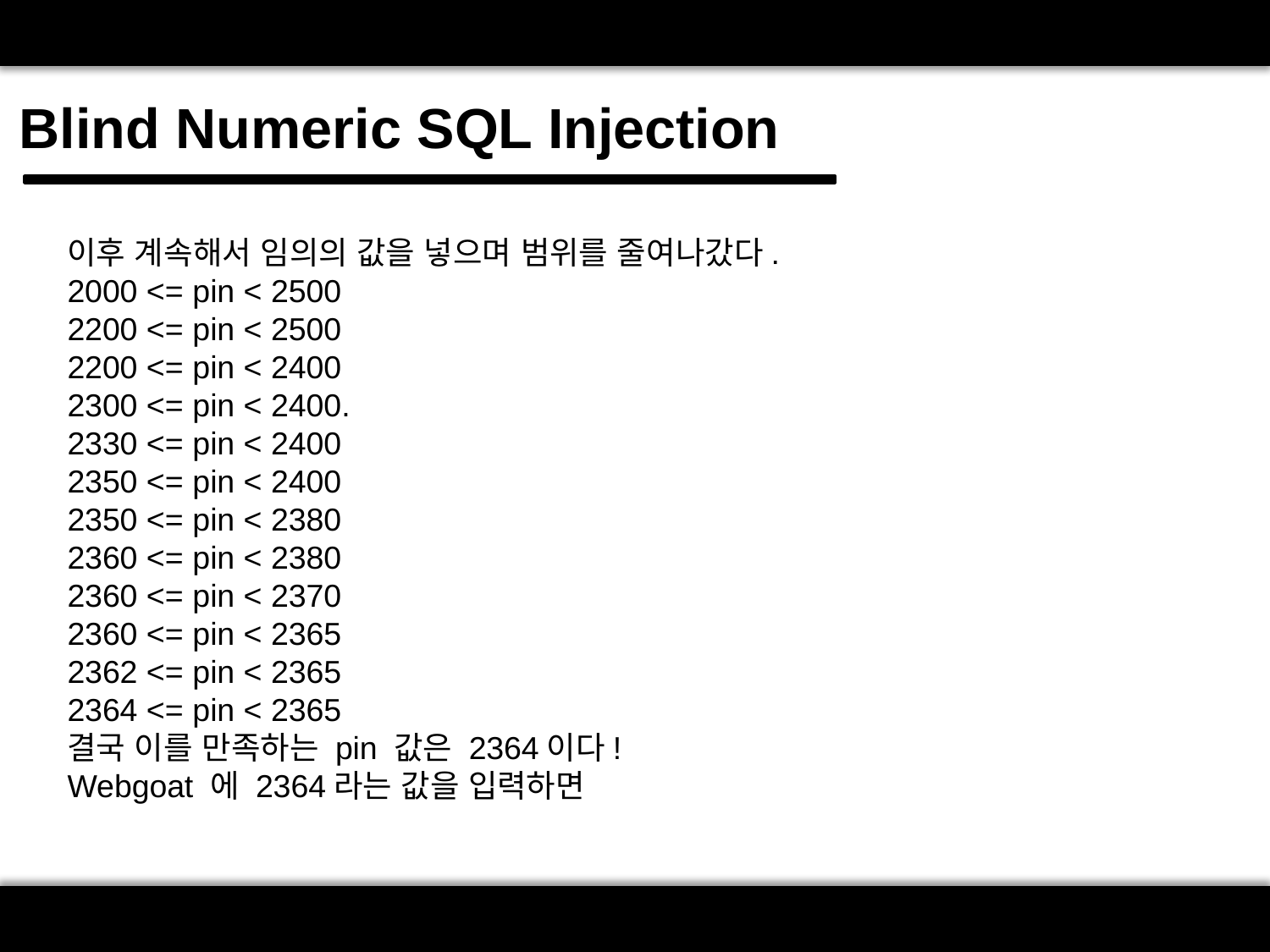

Blind Numeric SQL Injection

이후 계속해서 임의의 값을 넣으며 범위를 줄여나갔다.
2000 <= pin < 2500
2200 <= pin < 2500
2200 <= pin < 2400
2300 <= pin < 2400.
2330 <= pin < 2400
2350 <= pin < 2400
2350 <= pin < 2380
2360 <= pin < 2380
2360 <= pin < 2370
2360 <= pin < 2365
2362 <= pin < 2365
2364 <= pin < 2365
결국 이를 만족하는 pin 값은 2364이다!
Webgoat 에 2364라는 값을 입력하면